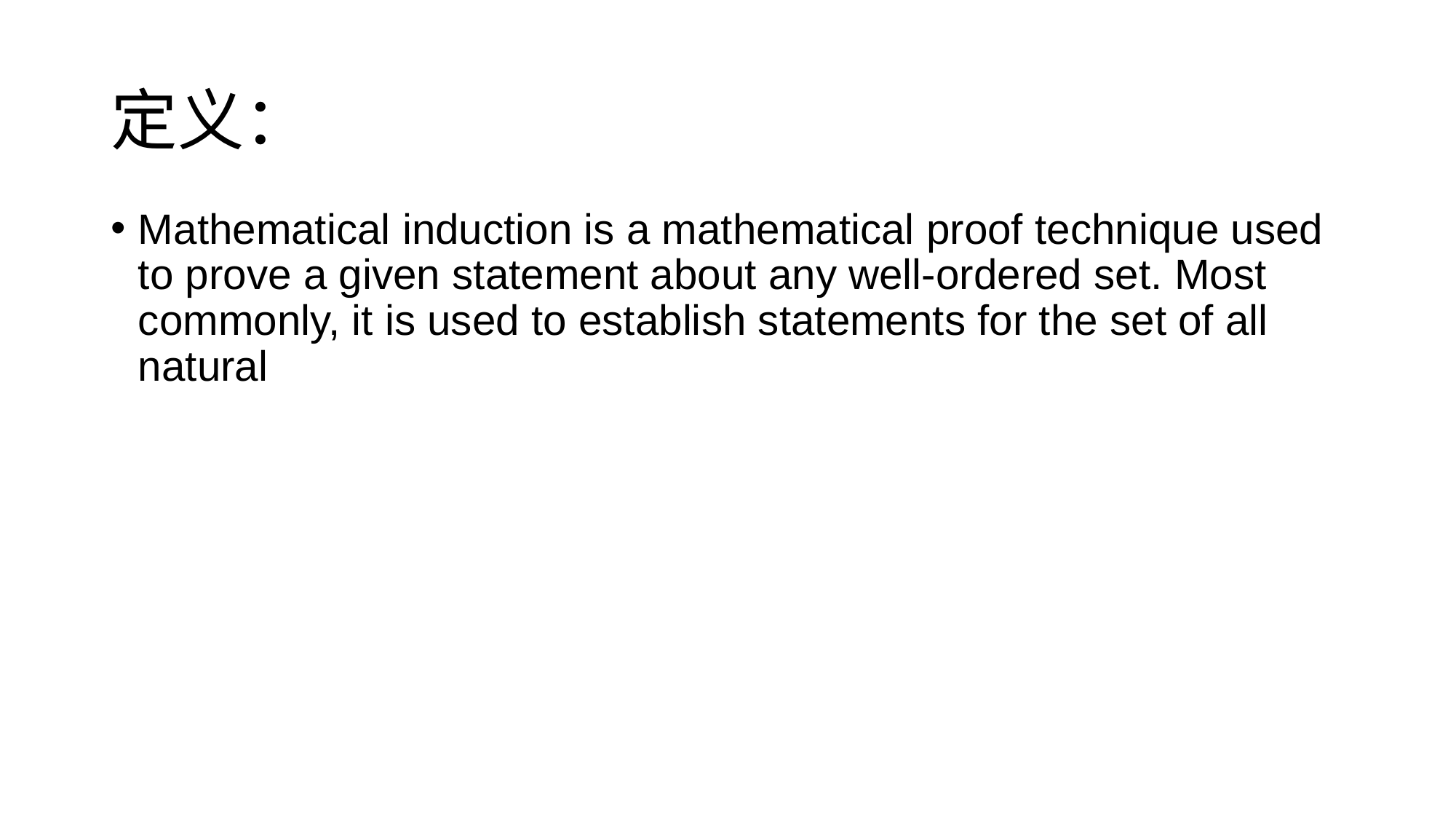

# 定义：
Mathematical induction is a mathematical proof technique used to prove a given statement about any well-ordered set. Most commonly, it is used to establish statements for the set of all natural